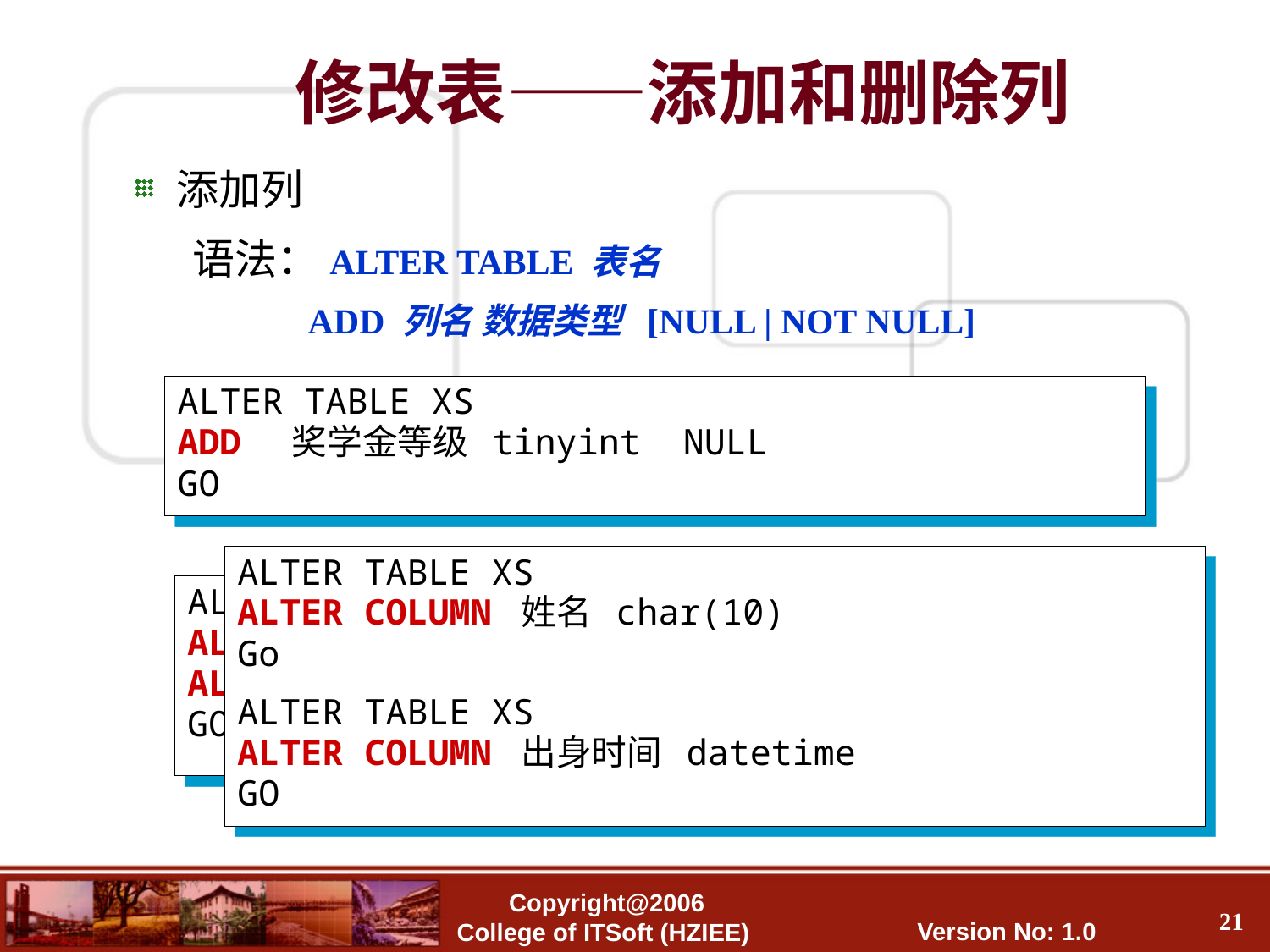

修改表——添加和删除列
添加列
语法：ALTER TABLE 表名
             ADD 列名 数据类型  [NULL | NOT NULL]
ALTER TABLE XS
ADD  奖学金等级  tinyint  NULL
GO

ALTER TABLE XS
ALTER COLUMN 姓名  char(10)
Go

ALTER TABLE XS
ALTER COLUMN 出身时间  datetime
GO
ALTER TABLE XS
ALTER COLUMN 姓名  char(10)
ALTER COLUMN 出身时间  datetime
GO